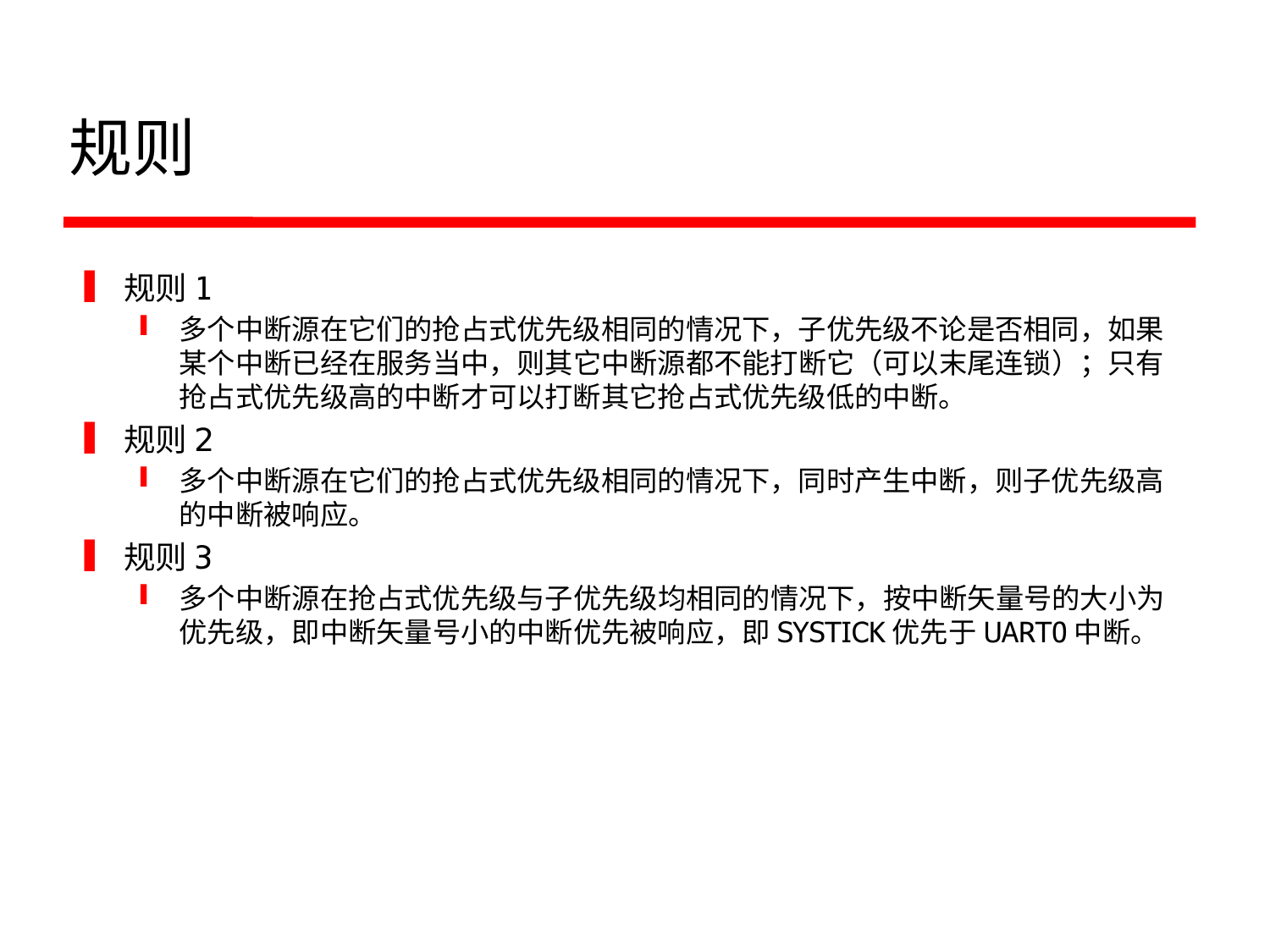

# 规则
规则1
多个中断源在它们的抢占式优先级相同的情况下，子优先级不论是否相同，如果某个中断已经在服务当中，则其它中断源都不能打断它（可以末尾连锁）；只有抢占式优先级高的中断才可以打断其它抢占式优先级低的中断。
规则2
多个中断源在它们的抢占式优先级相同的情况下，同时产生中断，则子优先级高的中断被响应。
规则3
多个中断源在抢占式优先级与子优先级均相同的情况下，按中断矢量号的大小为优先级，即中断矢量号小的中断优先被响应，即SYSTICK优先于UART0中断。